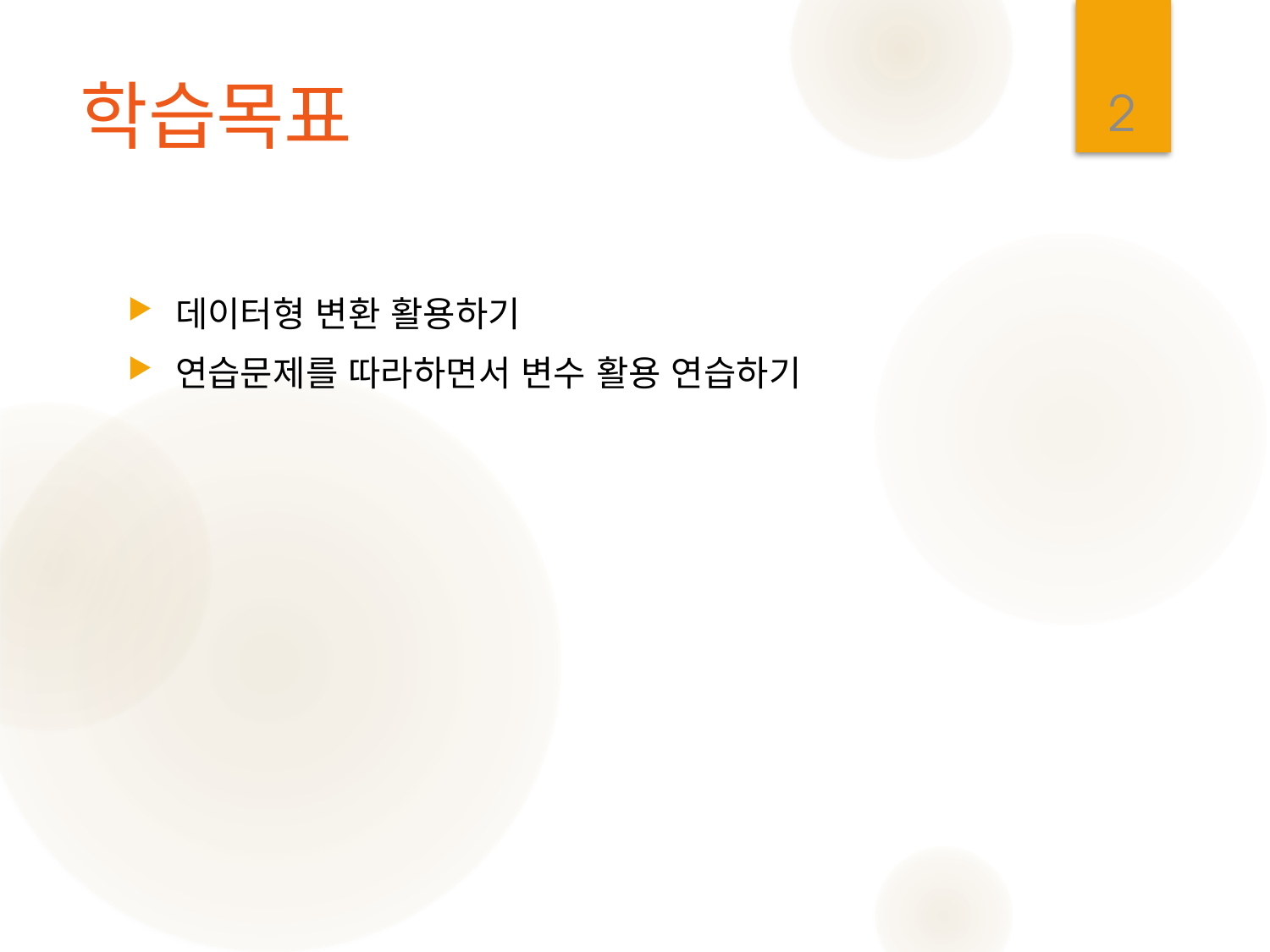

2
# 학습목표
데이터형 변환 활용하기
연습문제를 따라하면서 변수 활용 연습하기